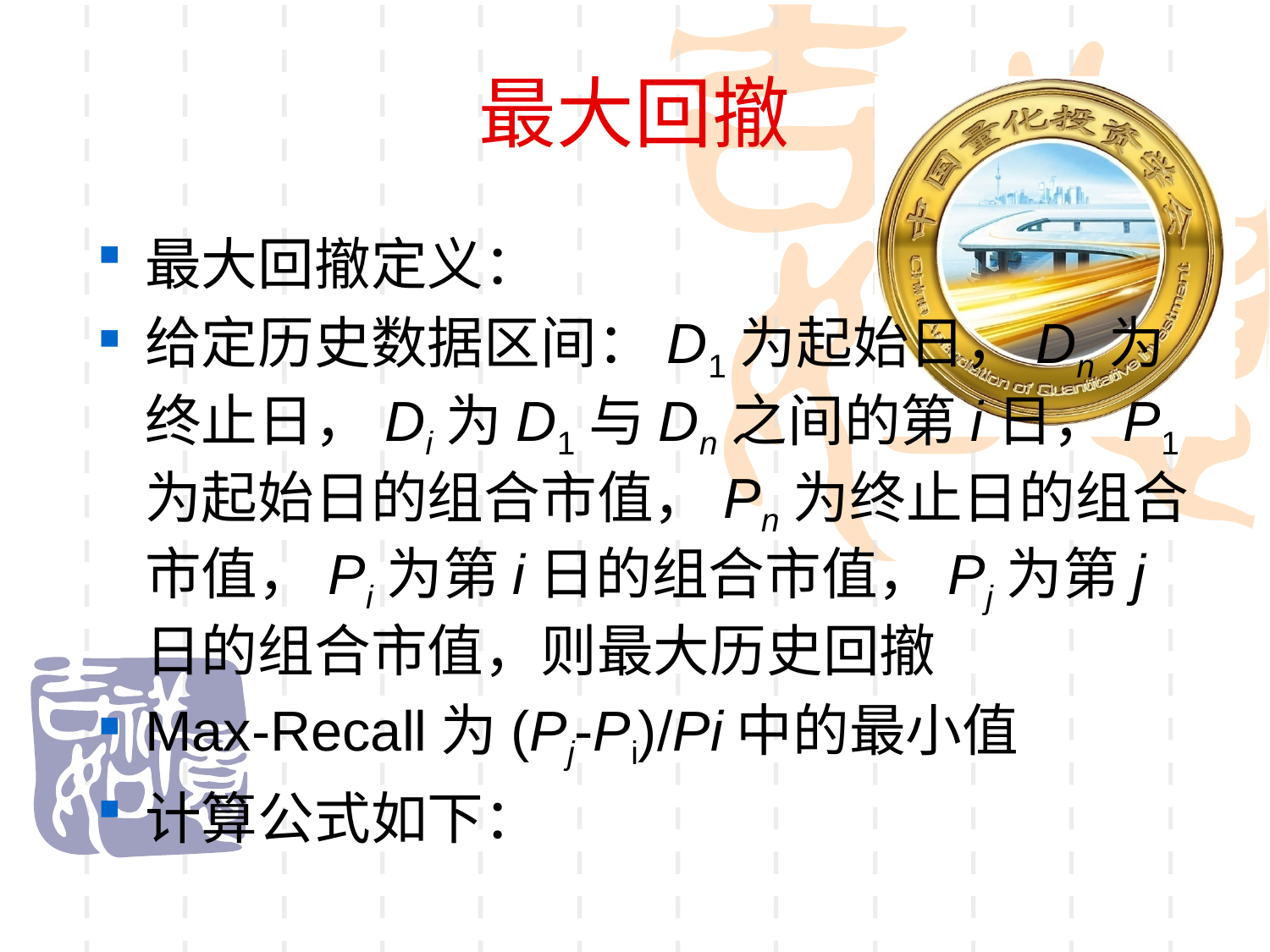

最大回撤
最大回撤定义：
给定历史数据区间：D1为起始日，Dn为终止日，Di为D1与Dn之间的第i日，P1为起始日的组合市值，Pn为终止日的组合市值，Pi为第i日的组合市值，Pj为第j日的组合市值，则最大历史回撤
Max-Recall为(Pj-Pi)/Pi中的最小值
计算公式如下：